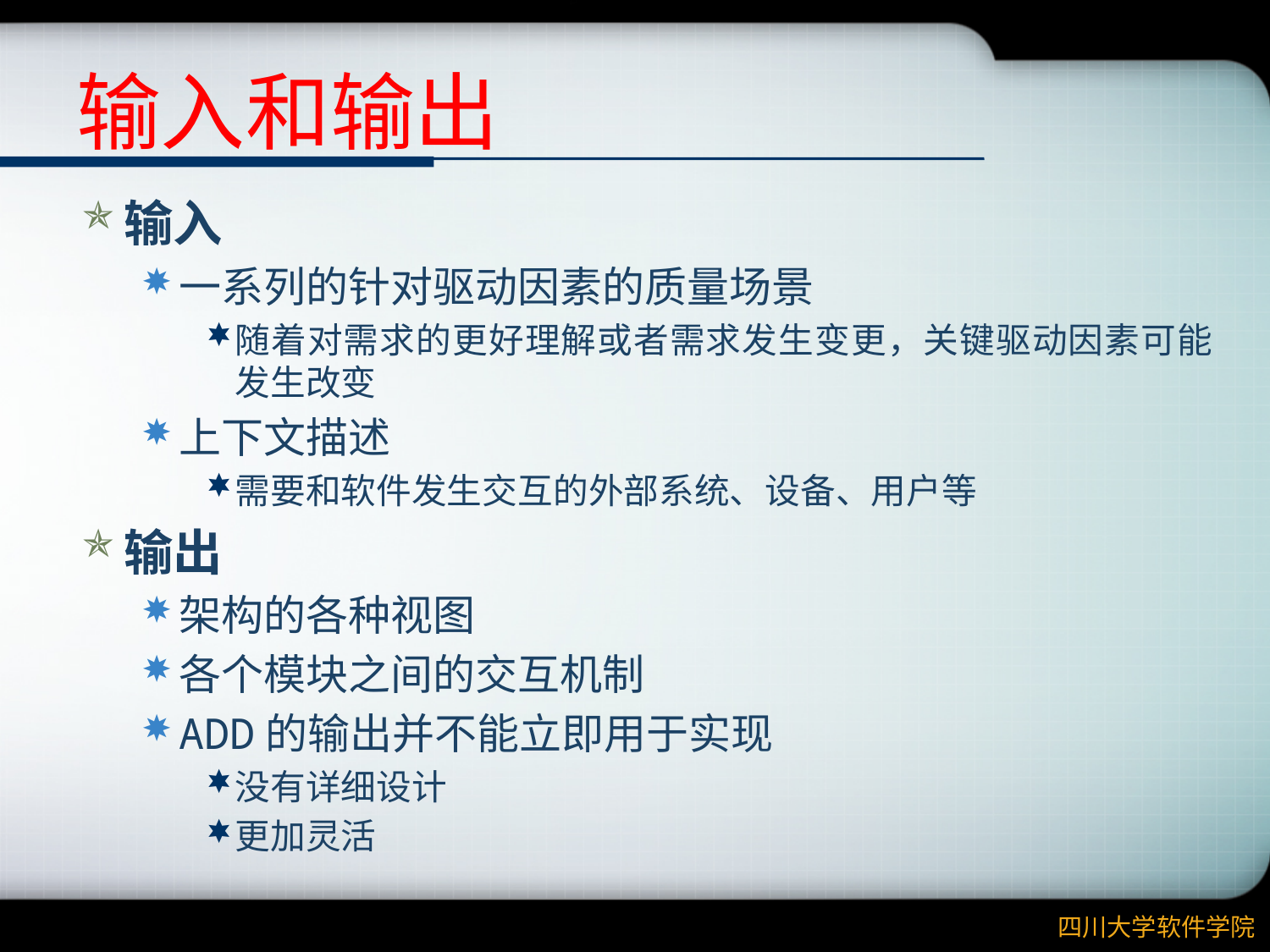

# 输入和输出
输入
一系列的针对驱动因素的质量场景
随着对需求的更好理解或者需求发生变更，关键驱动因素可能发生改变
上下文描述
需要和软件发生交互的外部系统、设备、用户等
输出
架构的各种视图
各个模块之间的交互机制
ADD的输出并不能立即用于实现
没有详细设计
更加灵活